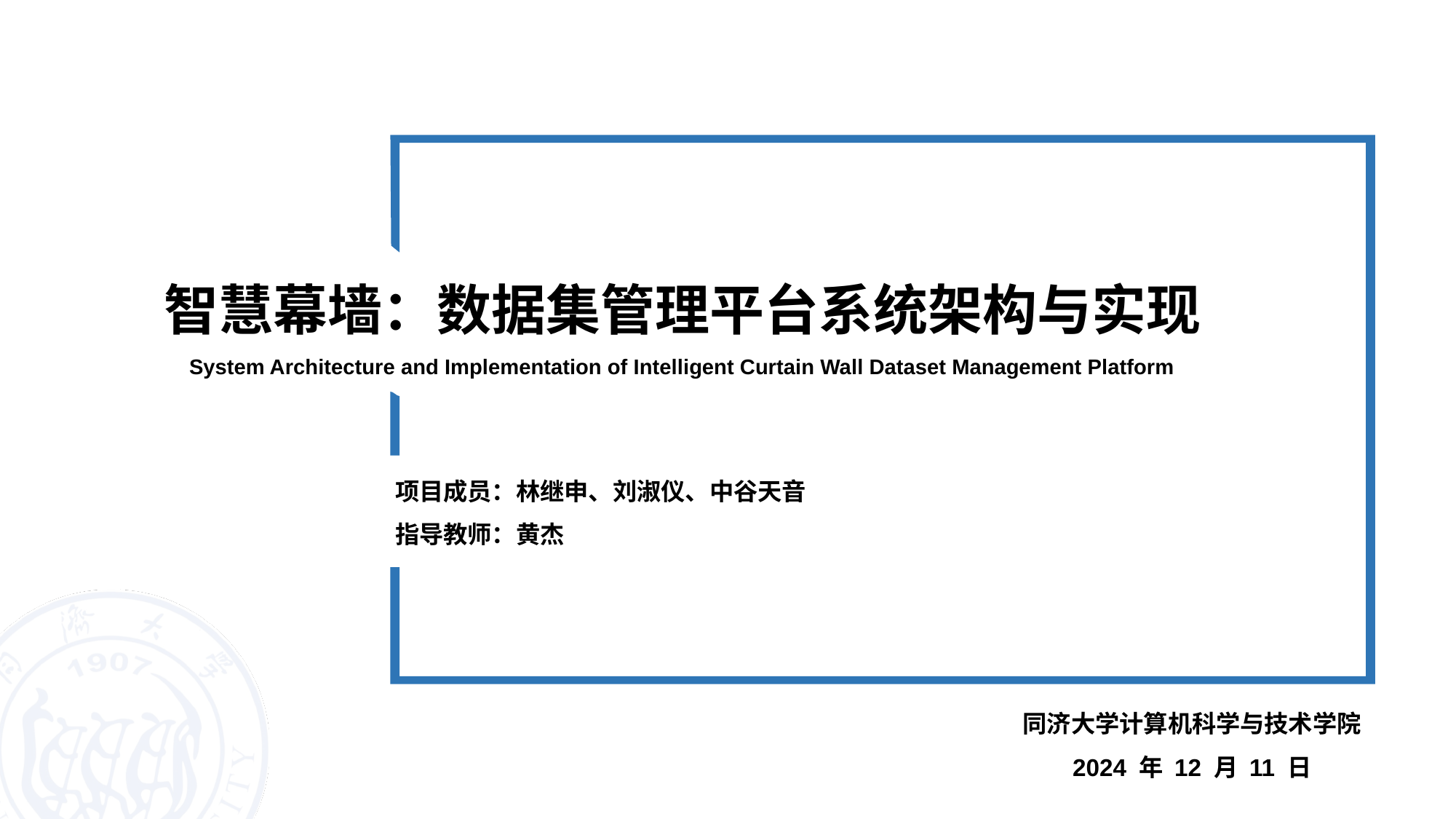

# 智慧幕墙：数据集管理平台系统架构与实现 System Architecture and Implementation of Intelligent Curtain Wall Dataset Management Platform
项目成员：林继申、刘淑仪、中谷天音
指导教师：黄杰
同济大学计算机科学与技术学院
2024 年 12 月 11 日